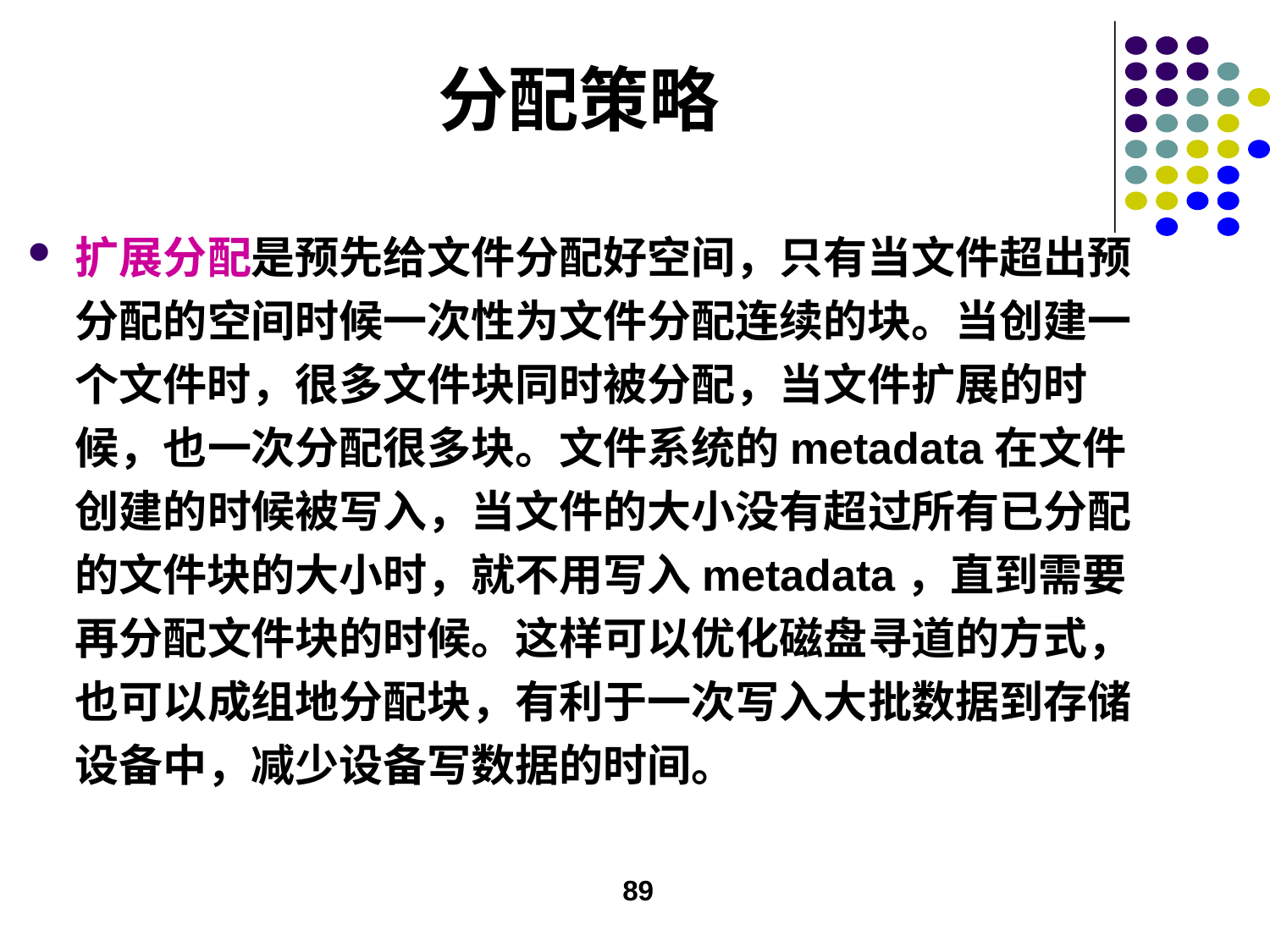

# 分配策略
扩展分配是预先给文件分配好空间，只有当文件超出预分配的空间时候一次性为文件分配连续的块。当创建一个文件时，很多文件块同时被分配，当文件扩展的时候，也一次分配很多块。文件系统的metadata在文件创建的时候被写入，当文件的大小没有超过所有已分配的文件块的大小时，就不用写入metadata，直到需要再分配文件块的时候。这样可以优化磁盘寻道的方式，也可以成组地分配块，有利于一次写入大批数据到存储设备中，减少设备写数据的时间。

89